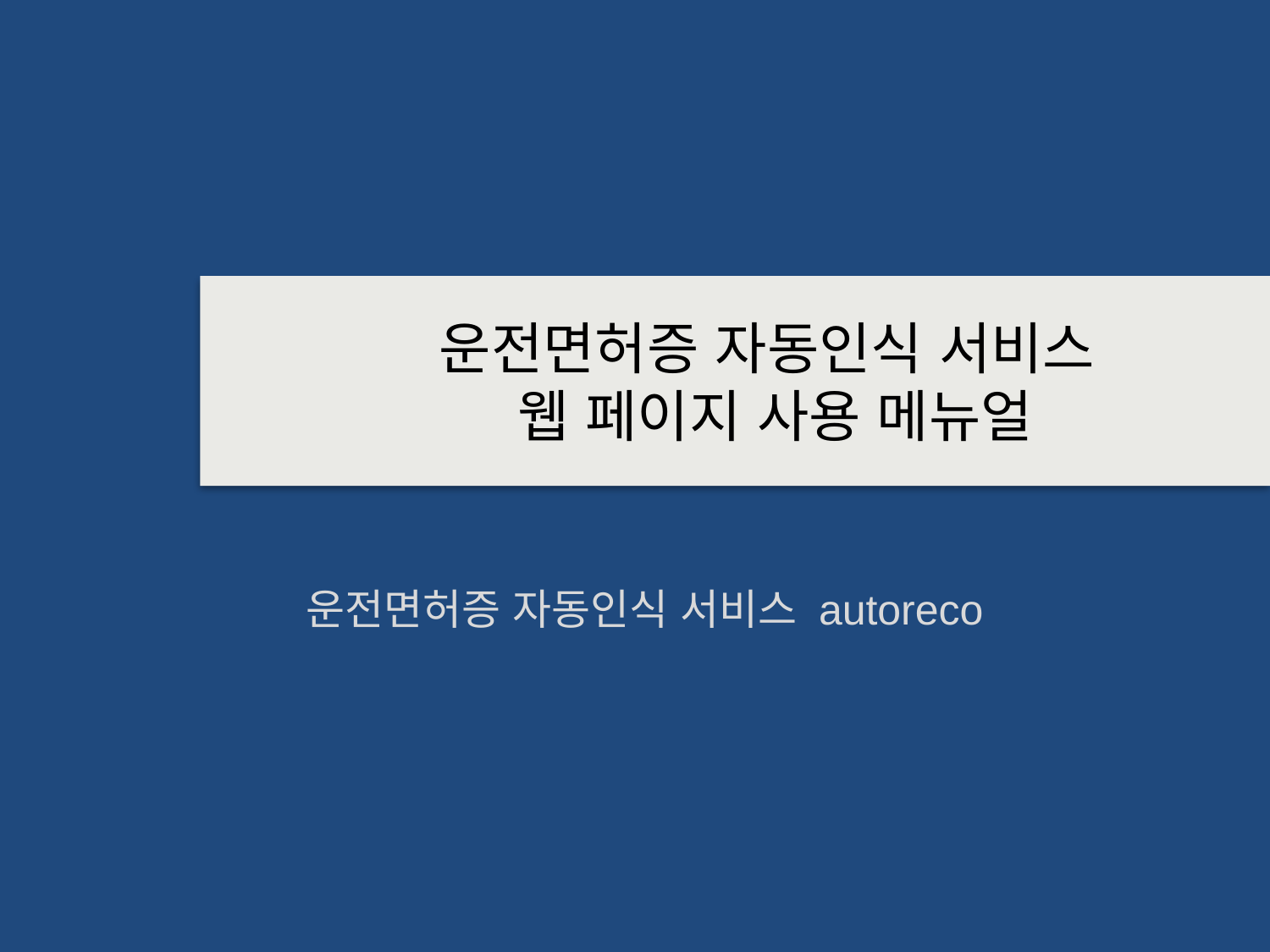

# 운전면허증 자동인식 서비스 웹 페이지 사용 메뉴얼
운전면허증 자동인식 서비스 autoreco